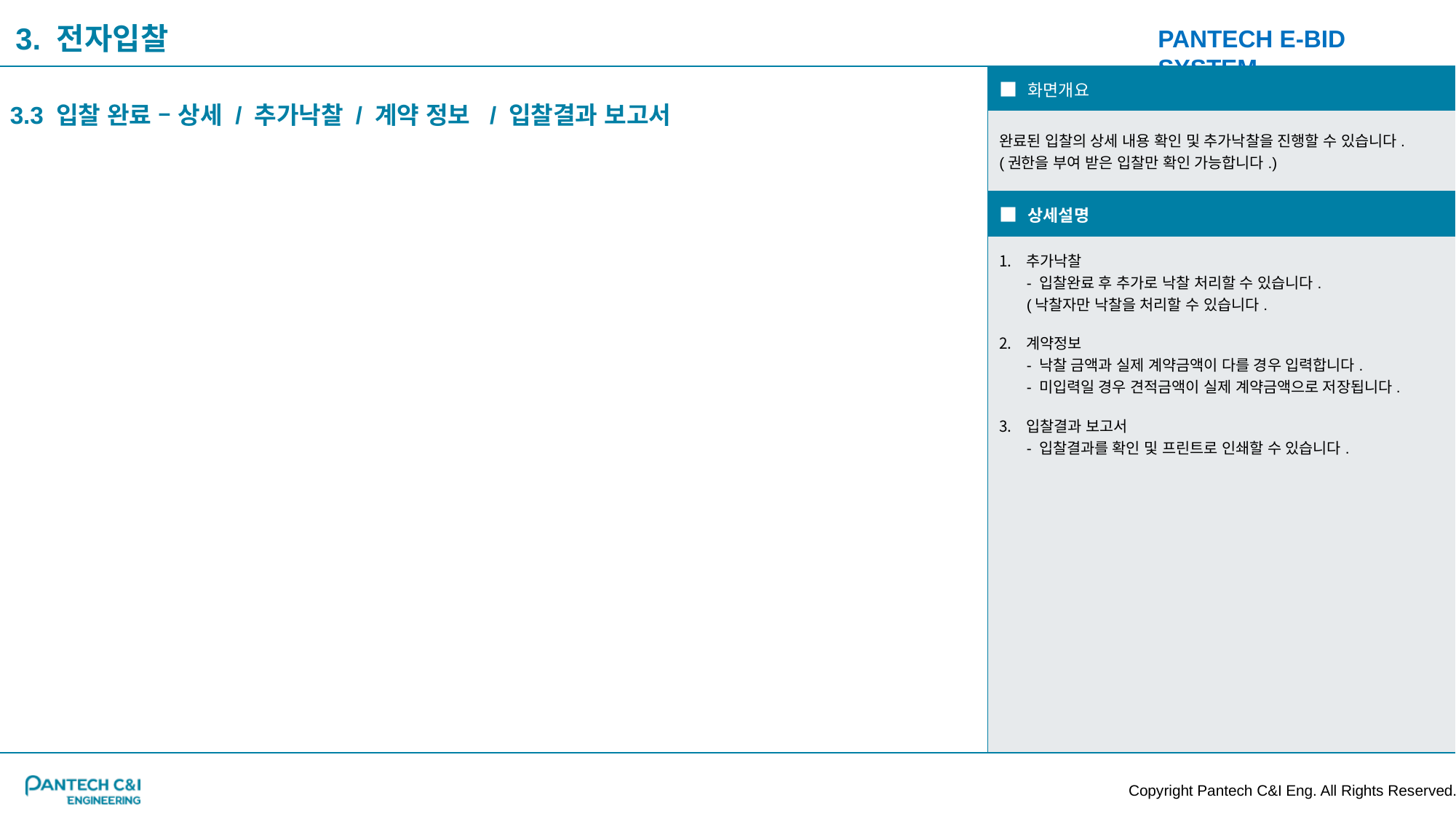

3. 전자입찰
| ■ 화면개요 |
| --- |
| 완료된 입찰의 상세 내용 확인 및 추가낙찰을 진행할 수 있습니다. (권한을 부여 받은 입찰만 확인 가능합니다.) |
| ■ 상세설명 |
| 추가낙찰 - 입찰완료 후 추가로 낙찰 처리할 수 있습니다. (낙찰자만 낙찰을 처리할 수 있습니다. 계약정보 - 낙찰 금액과 실제 계약금액이 다를 경우 입력합니다. - 미입력일 경우 견적금액이 실제 계약금액으로 저장됩니다. 입찰결과 보고서 - 입찰결과를 확인 및 프린트로 인쇄할 수 있습니다. |
3.3 입찰 완료 – 상세 / 추가낙찰 / 계약 정보  / 입찰결과 보고서